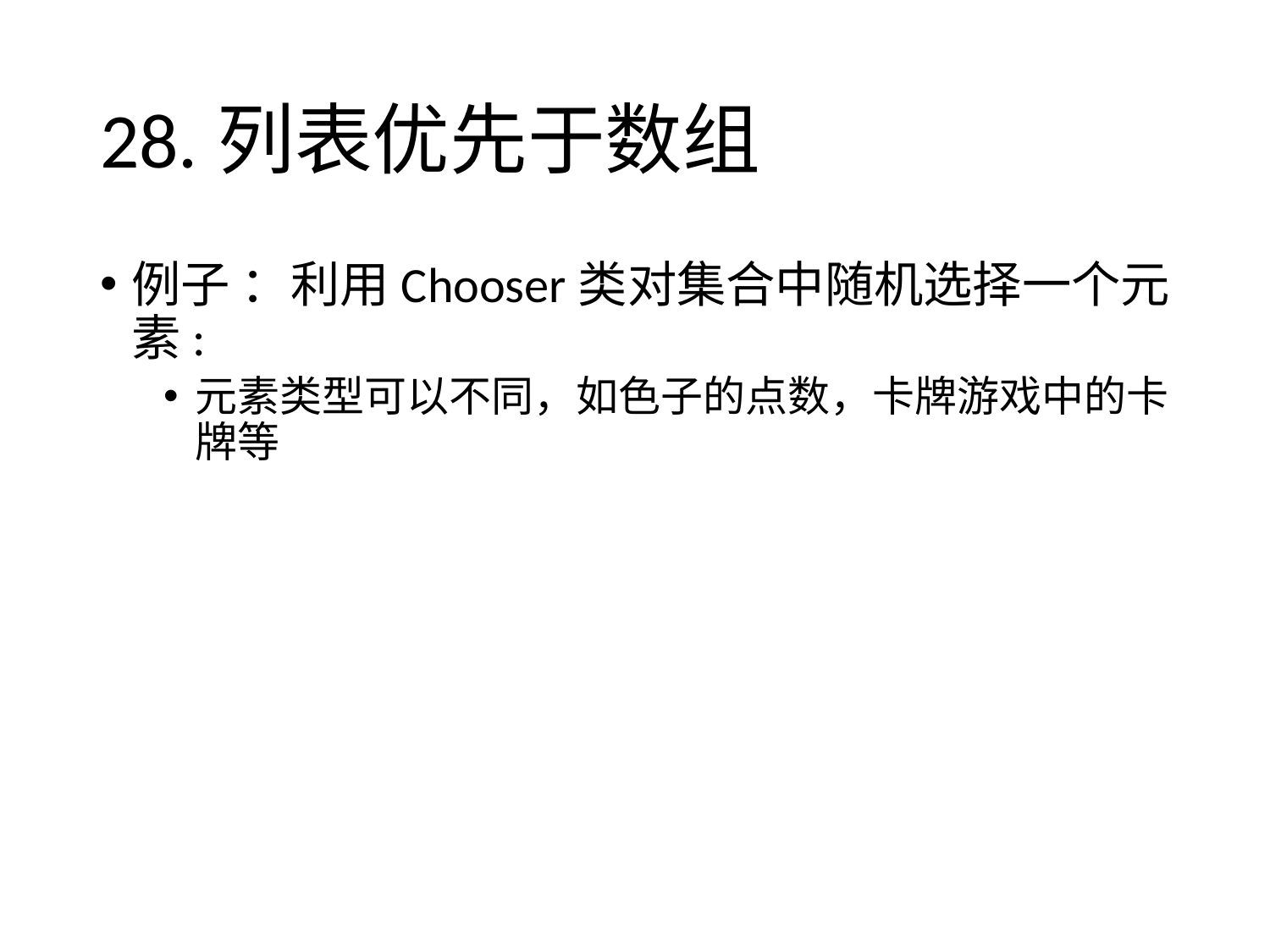

# 28.列表优先于数组
例子 ：利用Chooser类对集合中随机选择一个元素:
元素类型可以不同，如色子的点数，卡牌游戏中的卡牌等